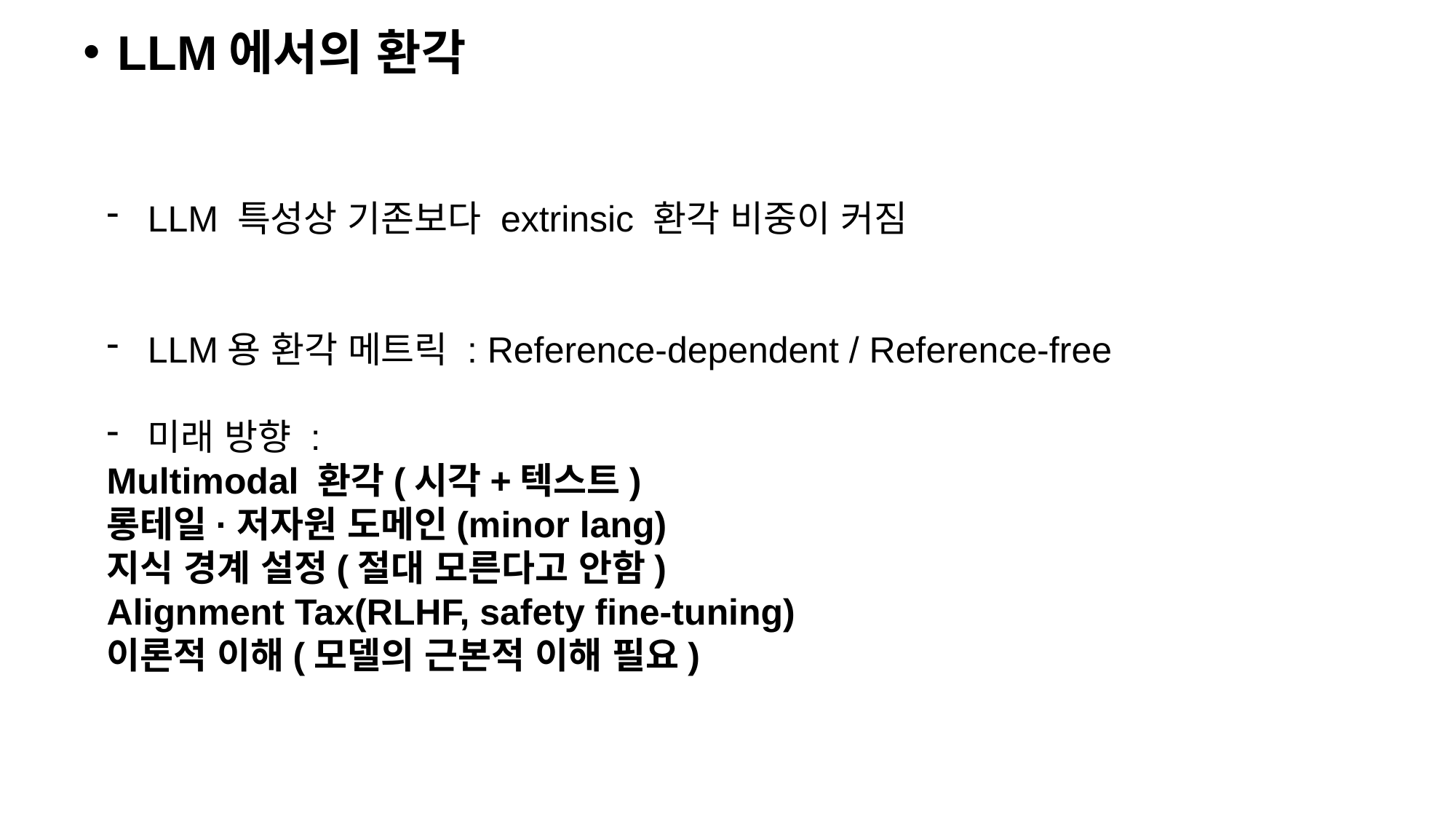

LLM에서의 환각
LLM 특성상 기존보다 extrinsic 환각 비중이 커짐

LLM용 환각 메트릭 : Reference-dependent / Reference-free

미래 방향 :
Multimodal 환각(시각+텍스트)
롱테일·저자원 도메인(minor lang)
지식 경계 설정(절대 모른다고 안함)
Alignment Tax(RLHF, safety fine-tuning)
이론적 이해(모델의 근본적 이해 필요)